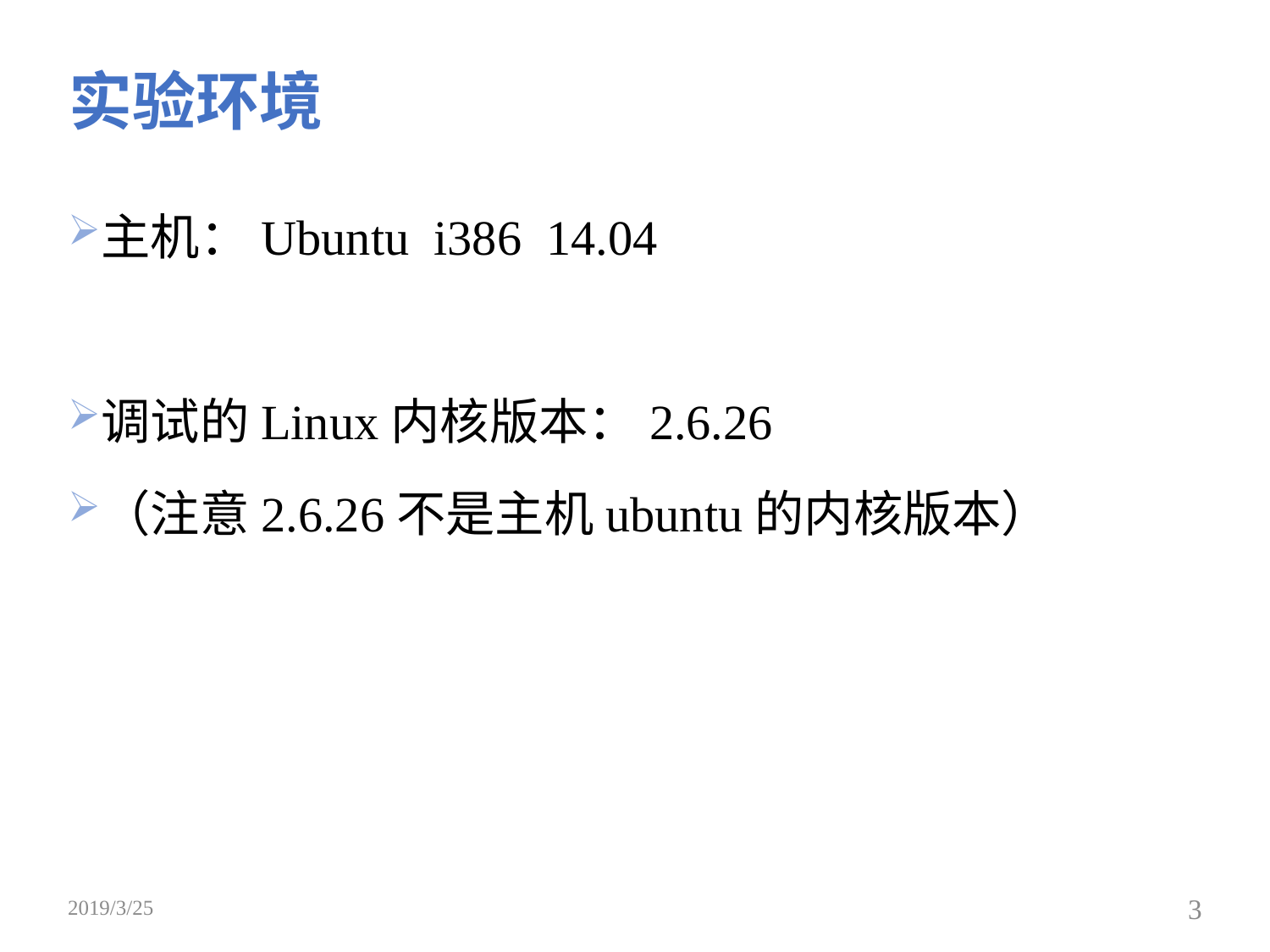

# 实验环境
主机：Ubuntu  i386  14.04

调试的Linux内核版本：2.6.26
（注意2.6.26不是主机ubuntu的内核版本）
2019/3/25
3